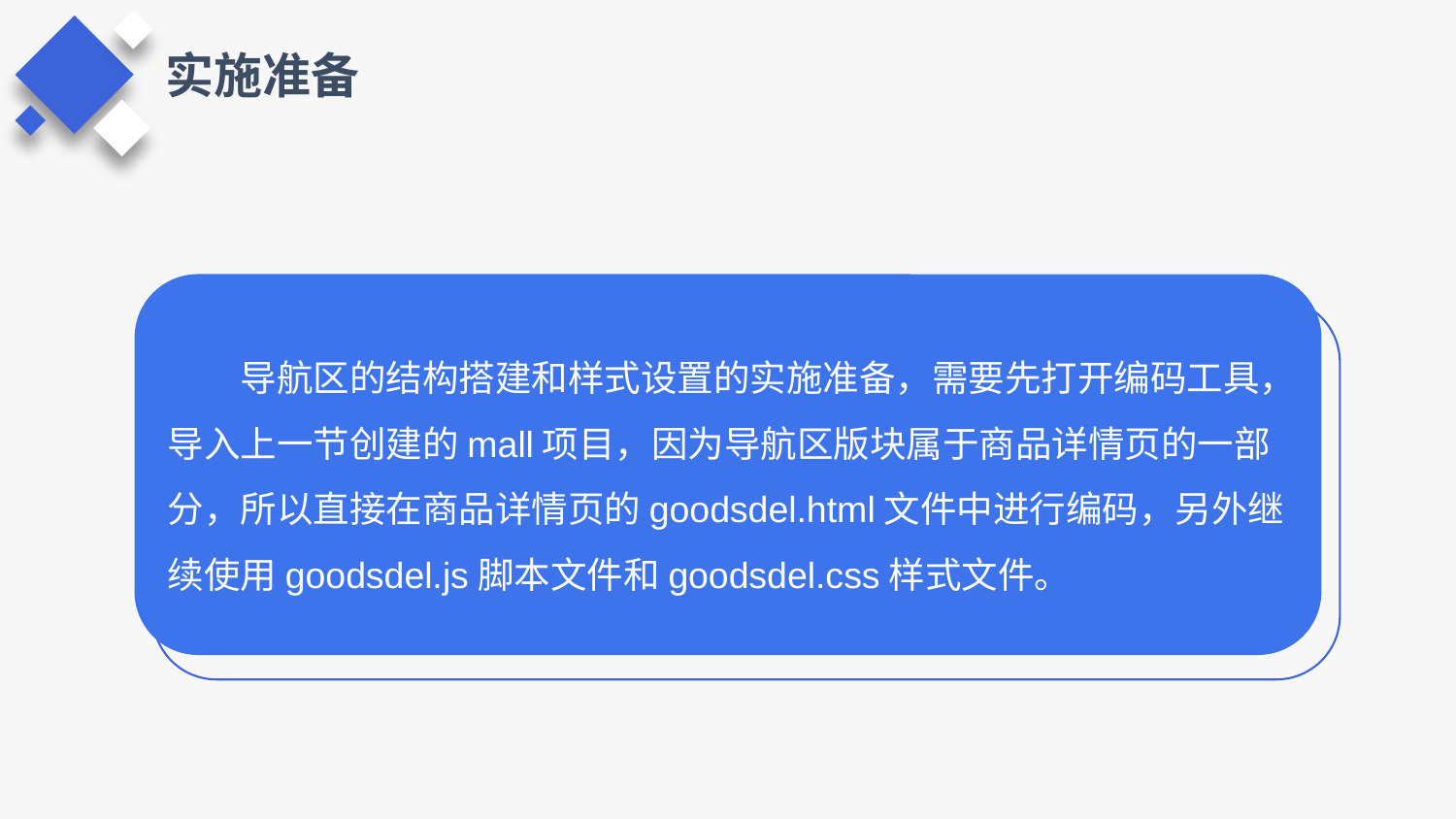

实施准备

导航区的结构搭建和样式设置的实施准备，需要先打开编码工具，导入上一节创建的mall项目，因为导航区版块属于商品详情页的一部分，所以直接在商品详情页的goodsdel.html文件中进行编码，另外继续使用goodsdel.js脚本文件和goodsdel.css样式文件。